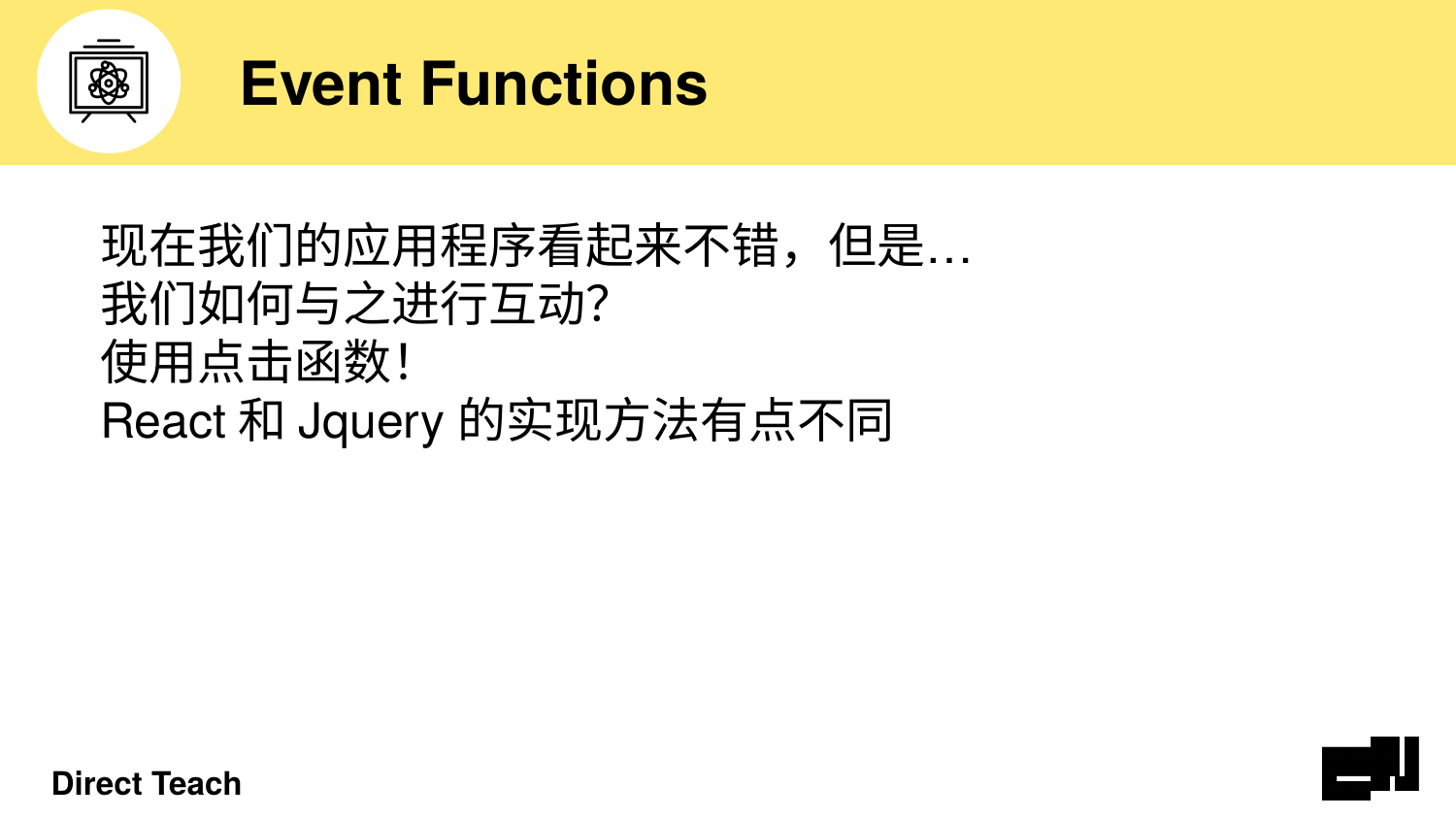

# Event Functions
现在我们的应用程序看起来不错，但是…
我们如何与之进行互动？
使用点击函数！
React和Jquery的实现方法有点不同